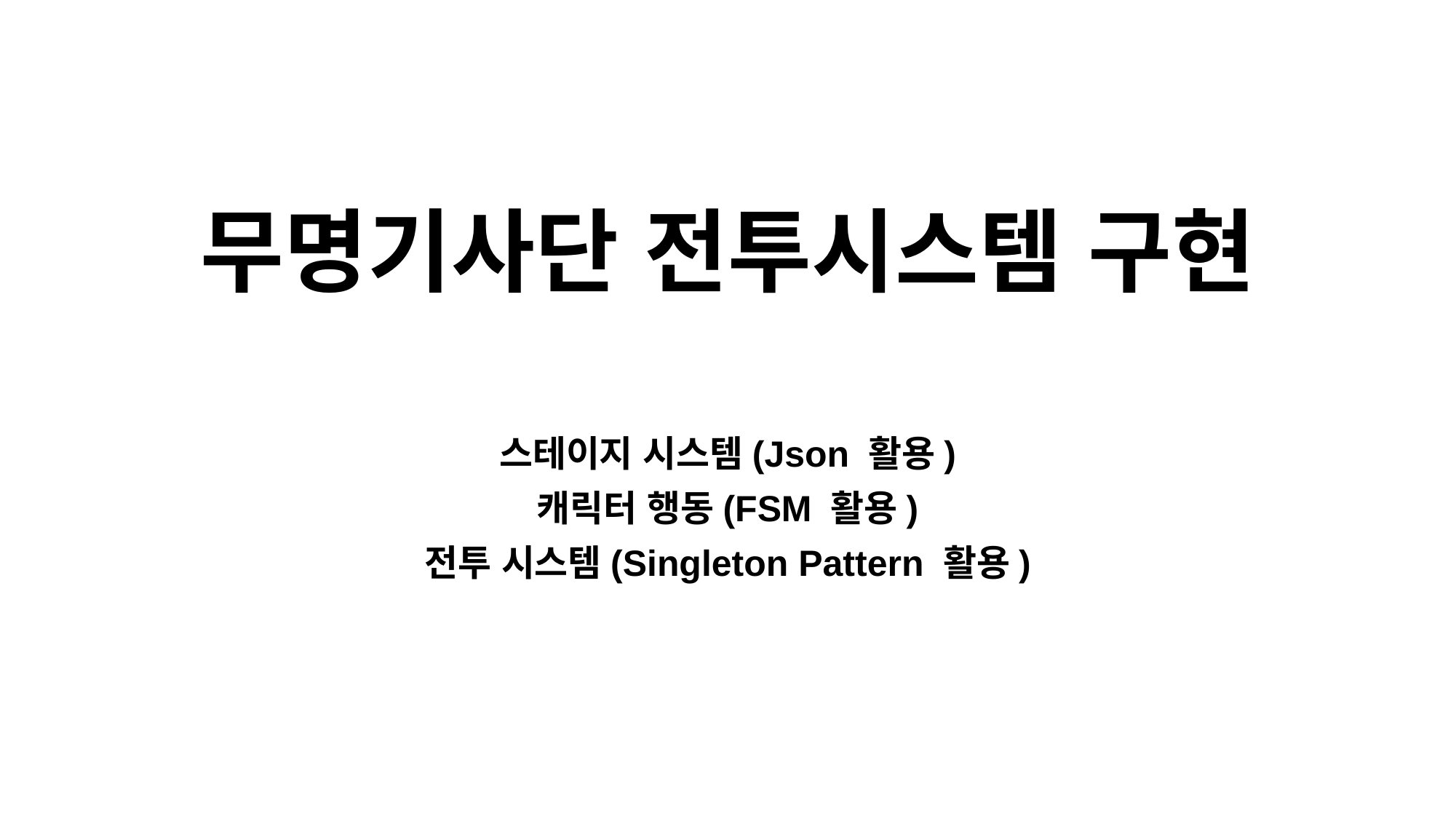

# 무명기사단 전투시스템 구현
스테이지 시스템(Json 활용)
캐릭터 행동(FSM 활용)
전투 시스템(Singleton Pattern 활용)